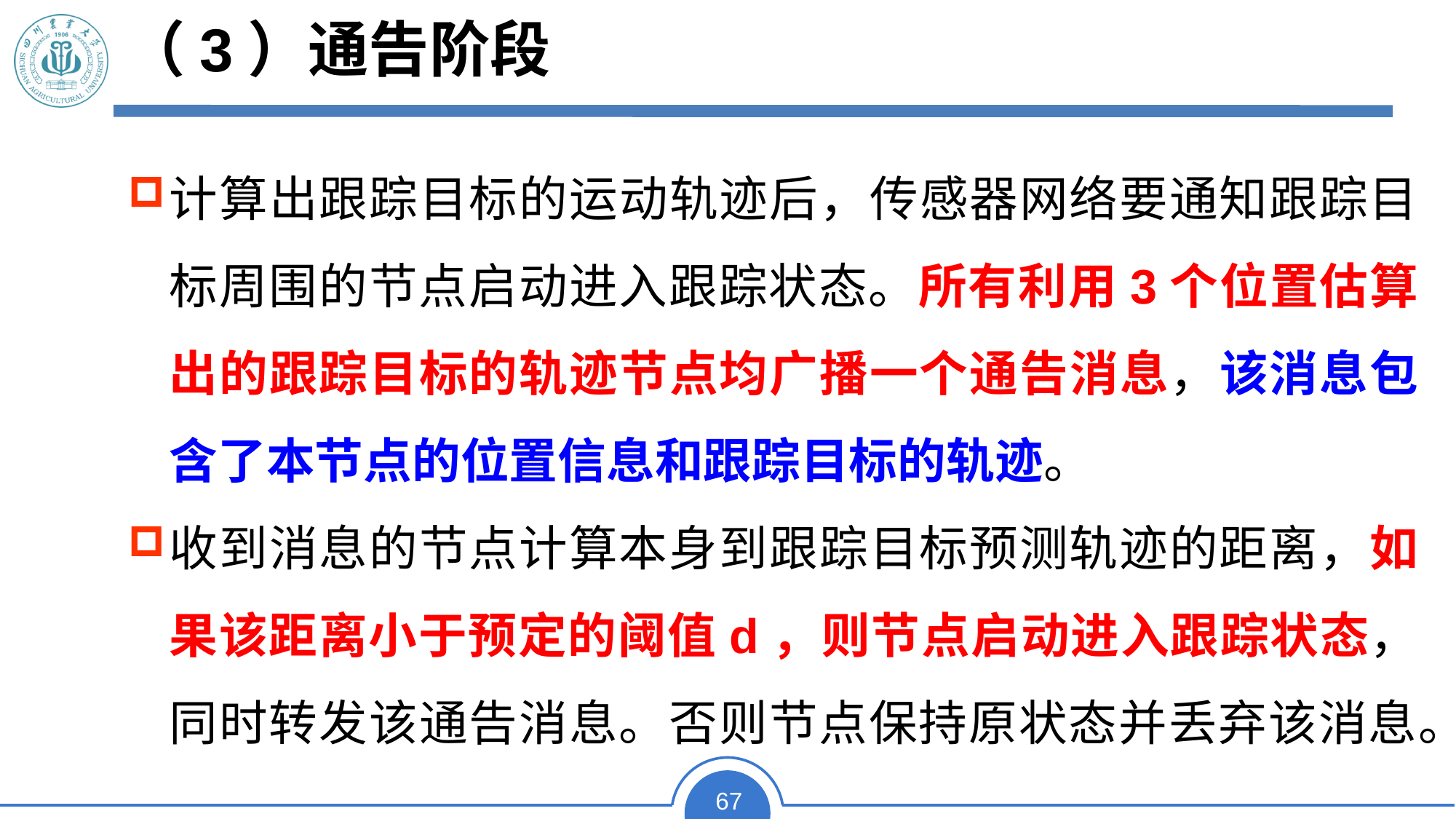

# （3）通告阶段
计算出跟踪目标的运动轨迹后，传感器网络要通知跟踪目标周围的节点启动进入跟踪状态。所有利用3个位置估算出的跟踪目标的轨迹节点均广播一个通告消息，该消息包含了本节点的位置信息和跟踪目标的轨迹。
收到消息的节点计算本身到跟踪目标预测轨迹的距离，如果该距离小于预定的阈值d，则节点启动进入跟踪状态，同时转发该通告消息。否则节点保持原状态并丢弃该消息。